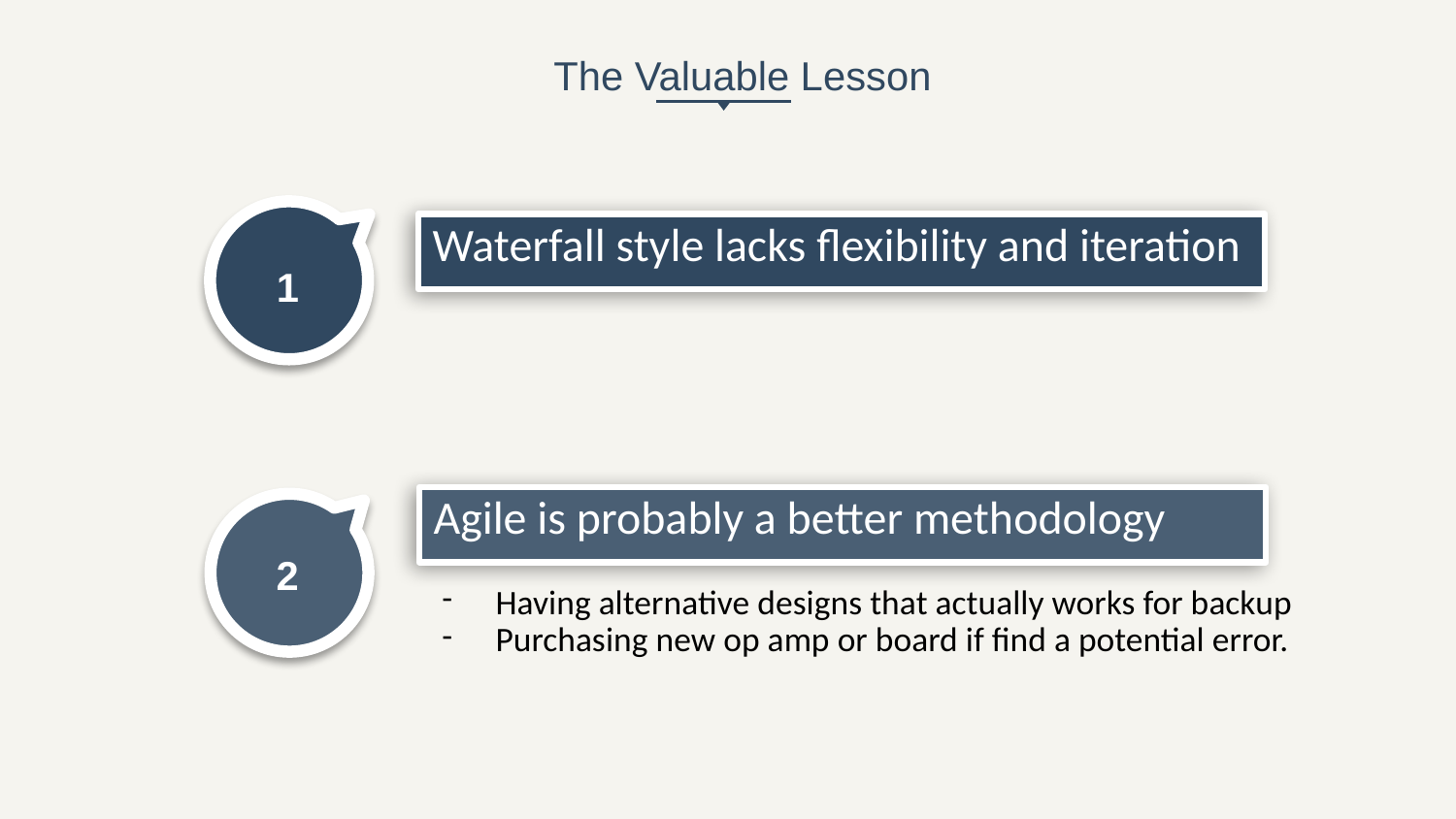

The Valuable Lesson

Waterfall style lacks flexibility and iteration

1

Agile is probably a better methodology

2
Having alternative designs that actually works for backup
Purchasing new op amp or board if find a potential error.
延迟符号